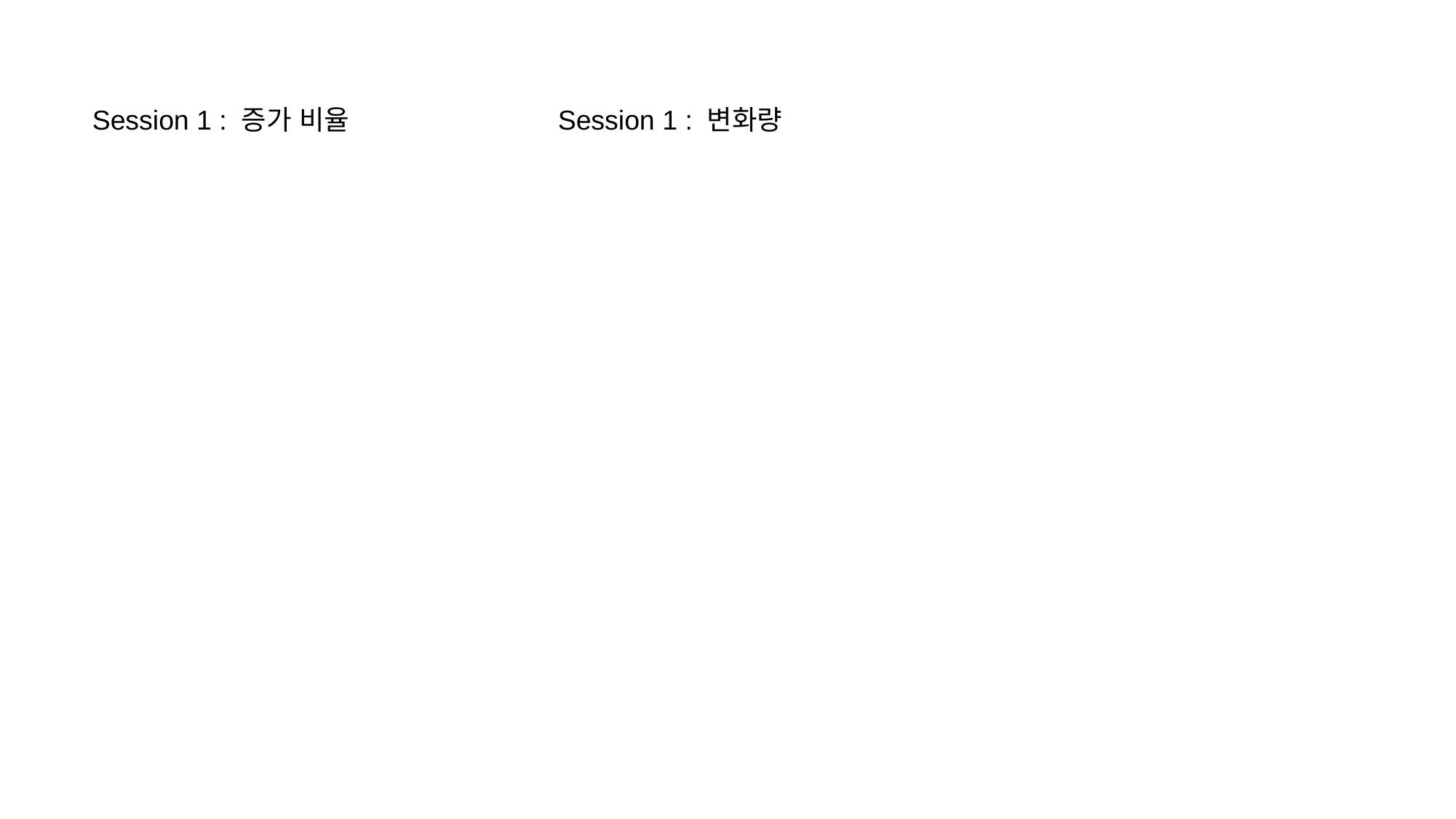

Session 1 : 증가 비율
Session 1 : 변화량